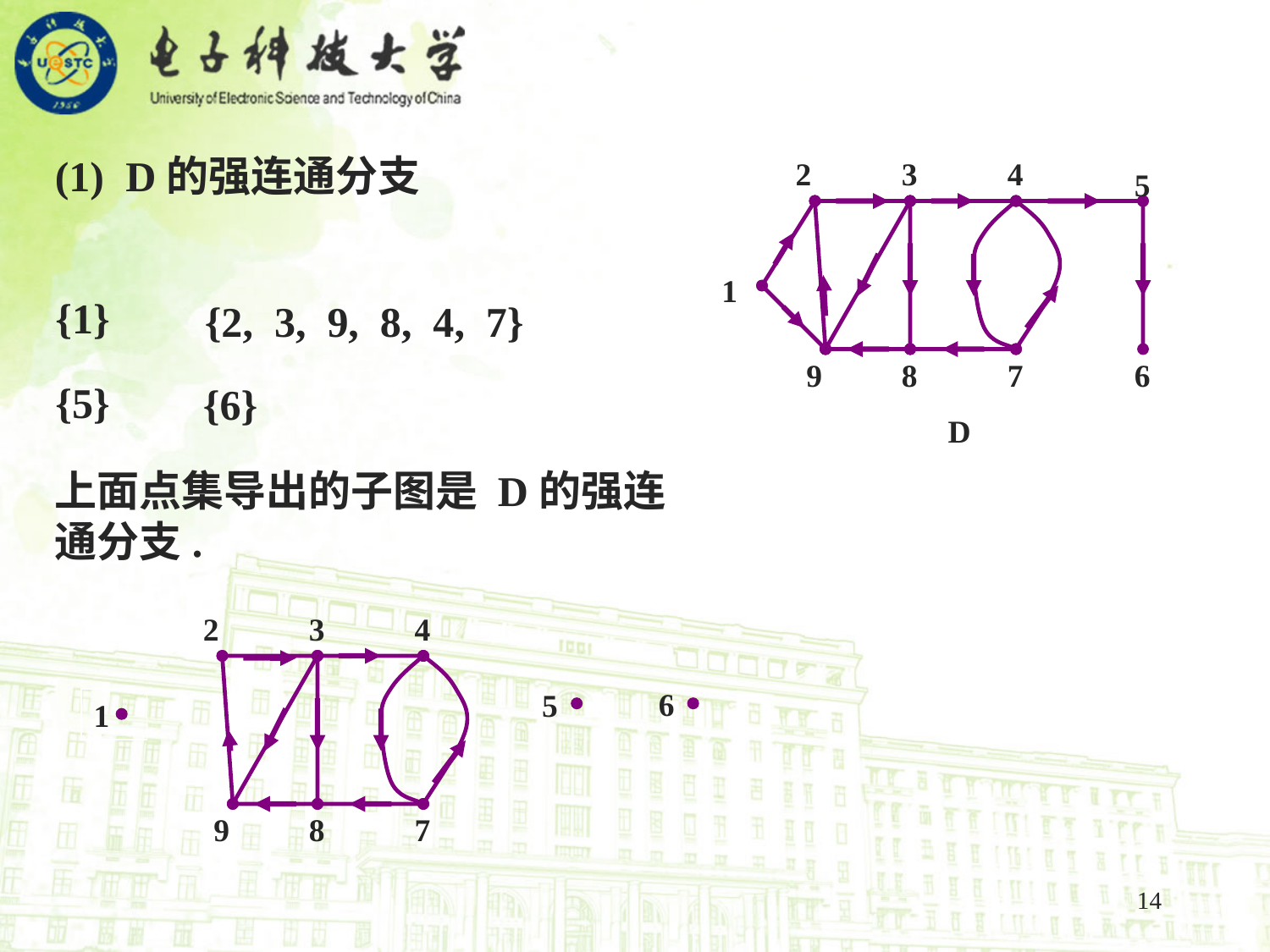

(1)  D的强连通分支
2
3
4
5

1

9

8

7
6
D

{1}
{2,  3,  9,  8,  4,  7}
{5}
{6}
上面点集导出的子图是 D的强连通分支.
2
3
4

9

8

7
6

5

1

14